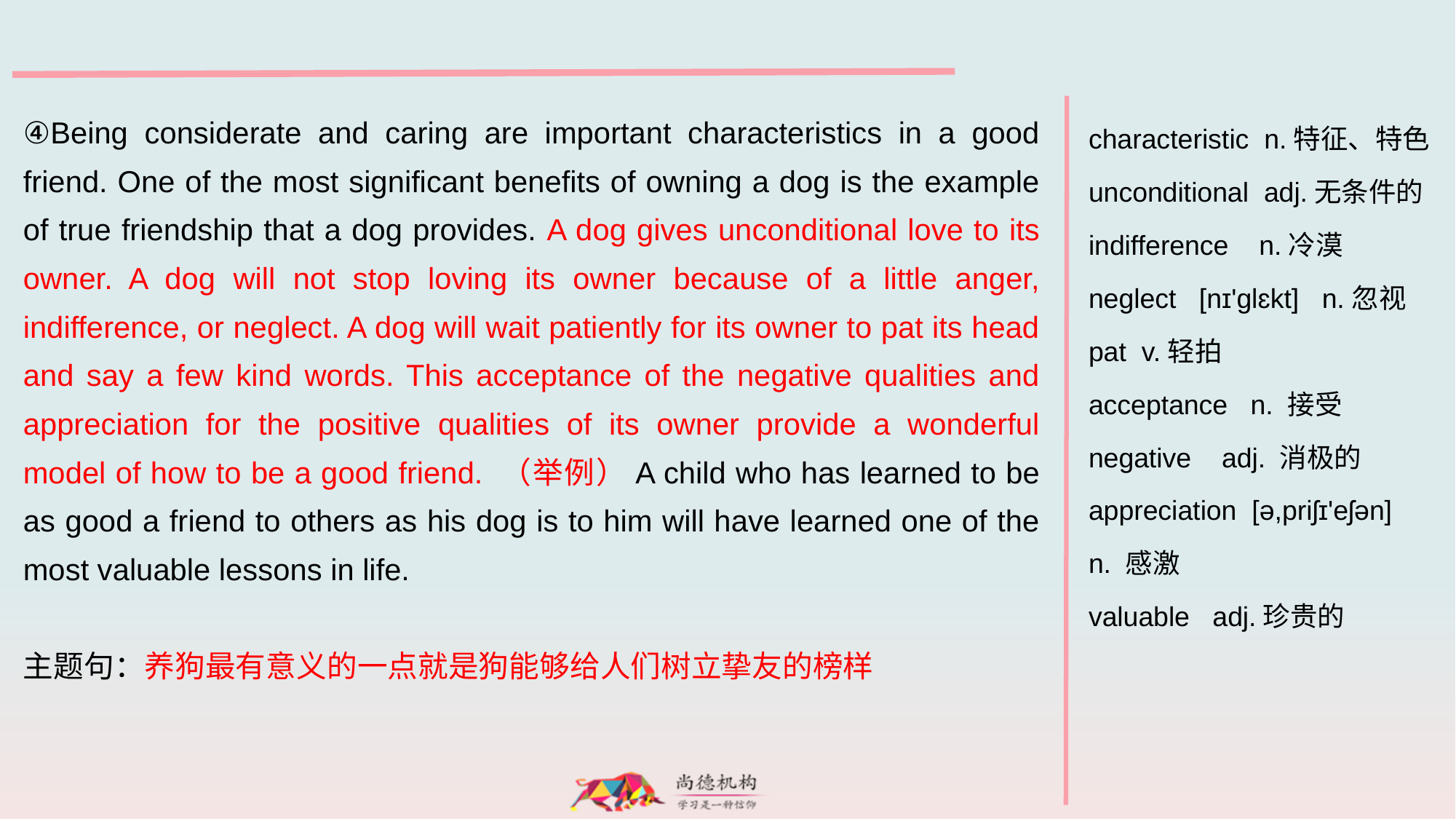

④Being considerate and caring are important characteristics in a good friend. One of the most significant benefits of owning a dog is the example of true friendship that a dog provides. A dog gives unconditional love to its owner. A dog will not stop loving its owner because of a little anger, indifference, or neglect. A dog will wait patiently for its owner to pat its head and say a few kind words. This acceptance of the negative qualities and appreciation for the positive qualities of its owner provide a wonderful model of how to be a good friend. （举例）A child who has learned to be as good a friend to others as his dog is to him will have learned one of the most valuable lessons in life.

主题句：养狗最有意义的一点就是狗能够给人们树立挚友的榜样

characteristic  n.特征、特色
unconditional  adj.无条件的
indifference    n.冷漠
neglect   [nɪ'glɛkt]   n.忽视
pat  v.轻拍
acceptance   n. 接受
negative    adj. 消极的
appreciation  [ə,priʃɪ'eʃən]
n. 感激
valuable   adj.珍贵的